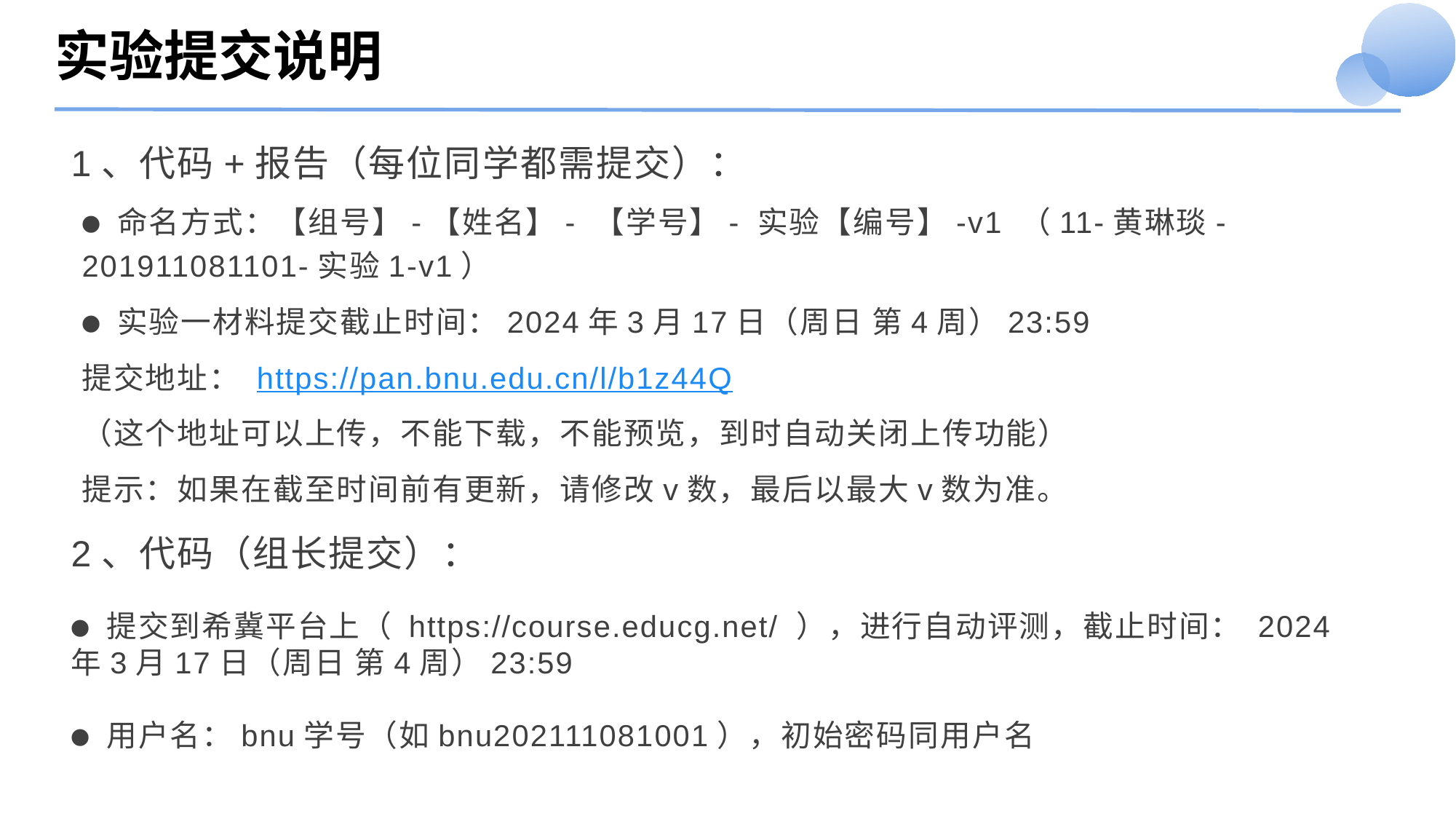

实验提交说明
1、代码+报告（每位同学都需提交）：
⚫ 命名方式：【组号】-【姓名】- 【学号】- 实验【编号】-v1 （11-黄琳琰-201911081101-实验1-v1）
⚫ 实验一材料提交截止时间：2024年3月17日（周日 第4周）23:59
提交地址： https://pan.bnu.edu.cn/l/b1z44Q
（这个地址可以上传，不能下载，不能预览，到时自动关闭上传功能）
提示：如果在截至时间前有更新，请修改v数，最后以最大v数为准。
2、代码（组长提交）：

⚫ 提交到希冀平台上（ https://course.educg.net/ ），进行自动评测，截止时间： 2024年3月17日（周日 第4周）23:59

⚫ 用户名：bnu学号（如bnu202111081001），初始密码同用户名